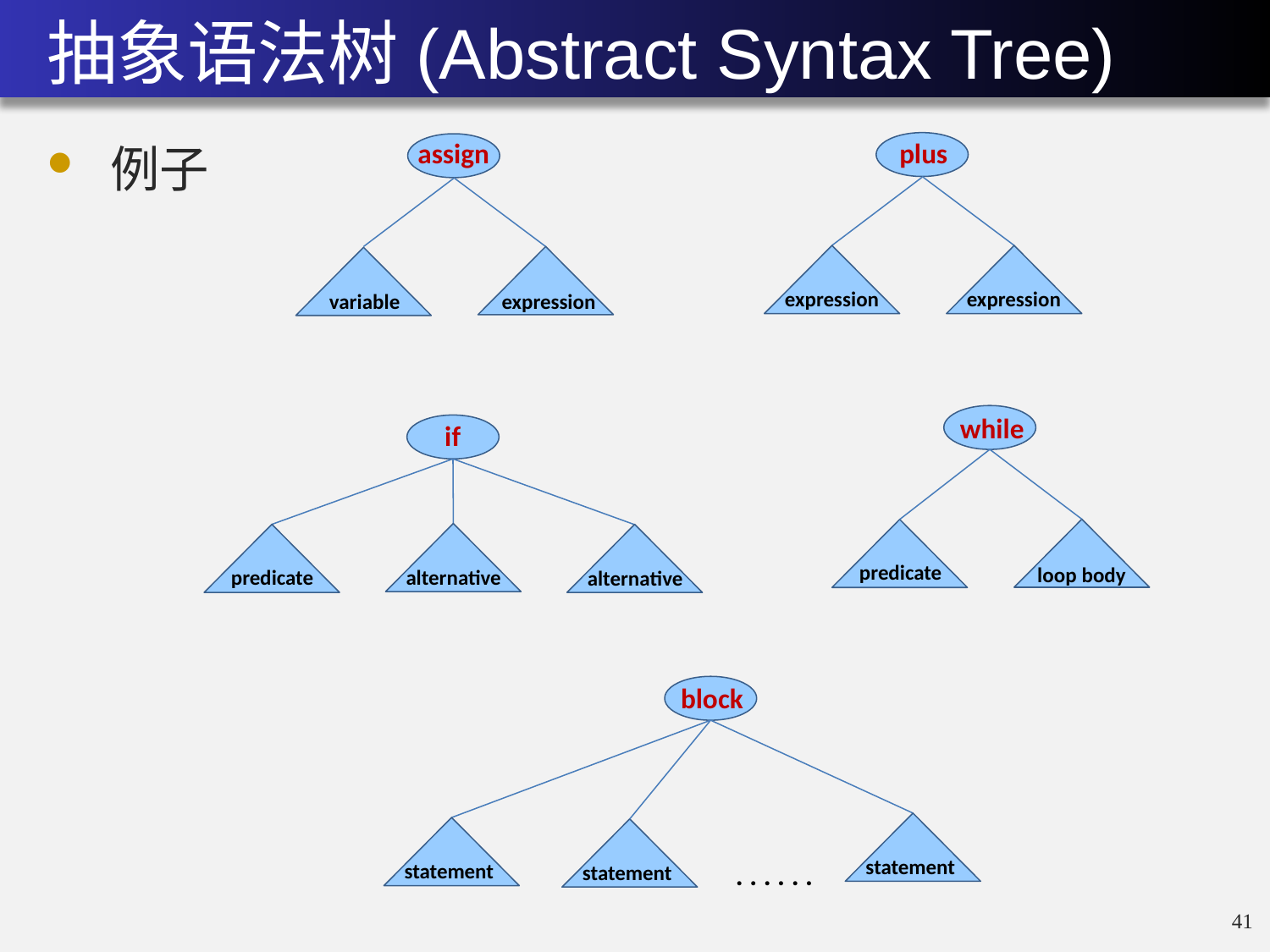

抽象语法树(Abstract Syntax Tree)
assign

variable
expression
plus

expression
expression
例子
while

loop body

predicate
if

alternative

alternative
predicate
block

statement
statement
 . . . . . .
statement
41